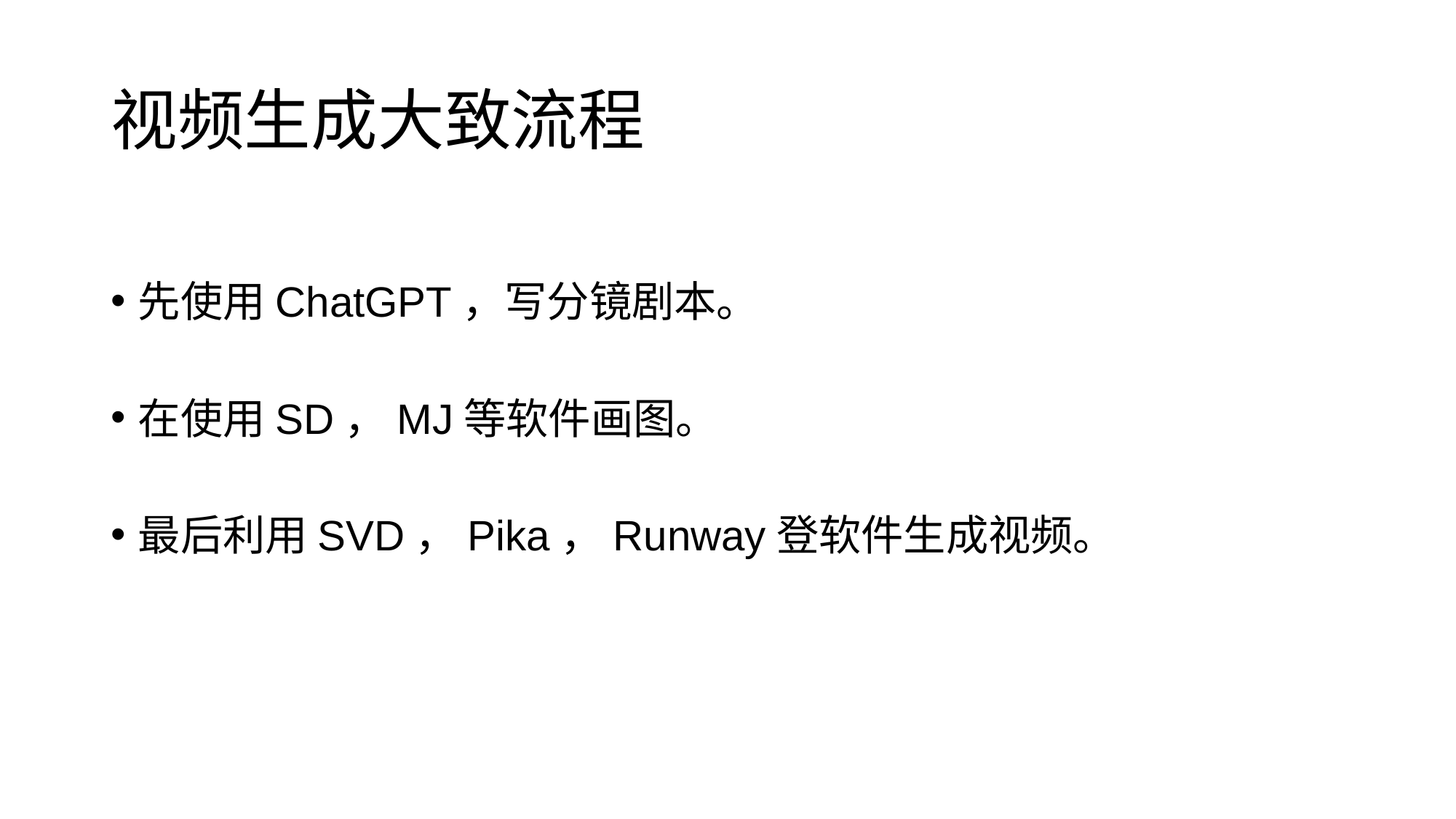

# 视频生成大致流程
先使用ChatGPT，写分镜剧本。
在使用SD，MJ等软件画图。
最后利用SVD，Pika，Runway登软件生成视频。